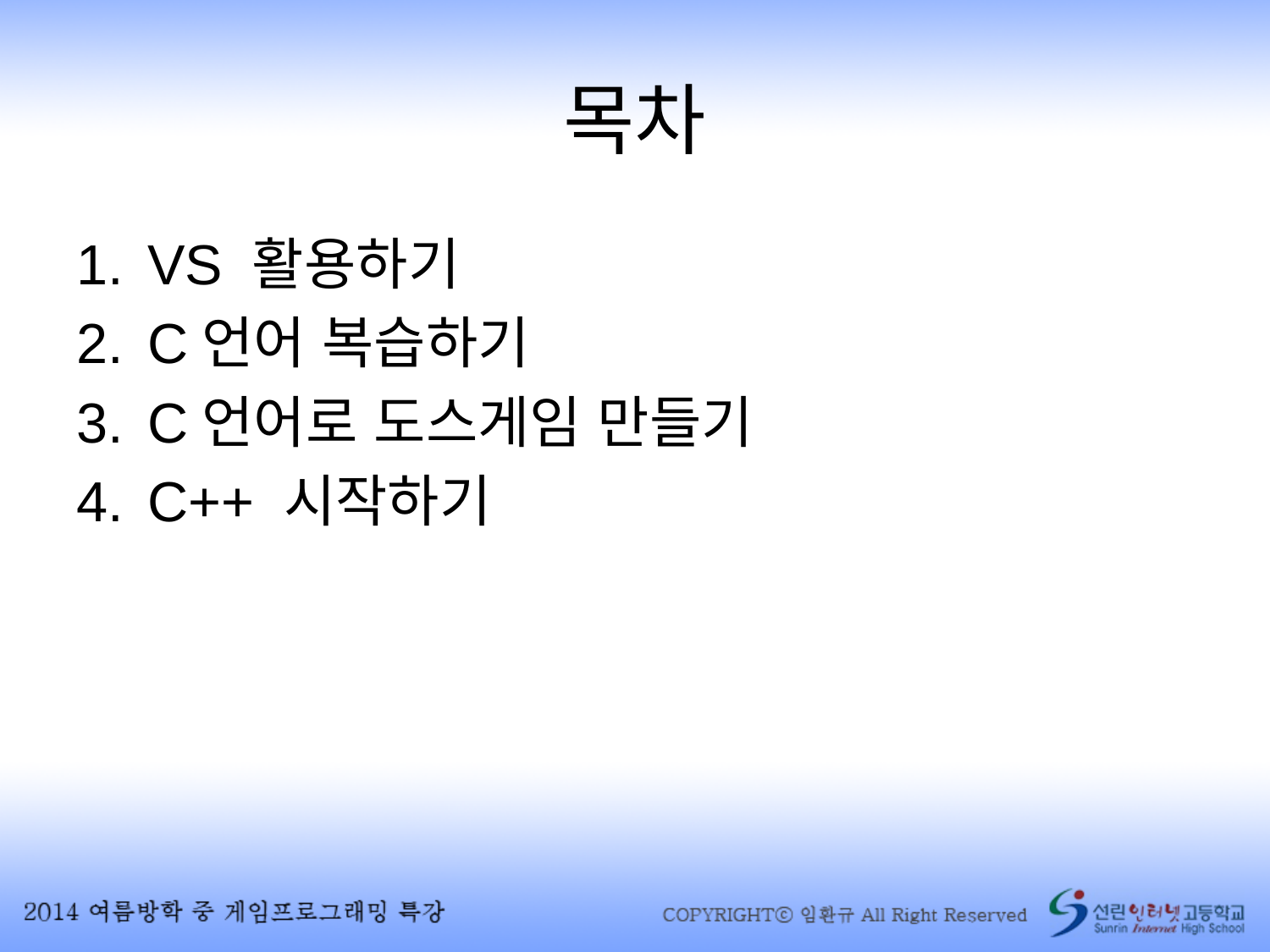

# 목차
VS 활용하기
C언어 복습하기
C언어로 도스게임 만들기
C++ 시작하기